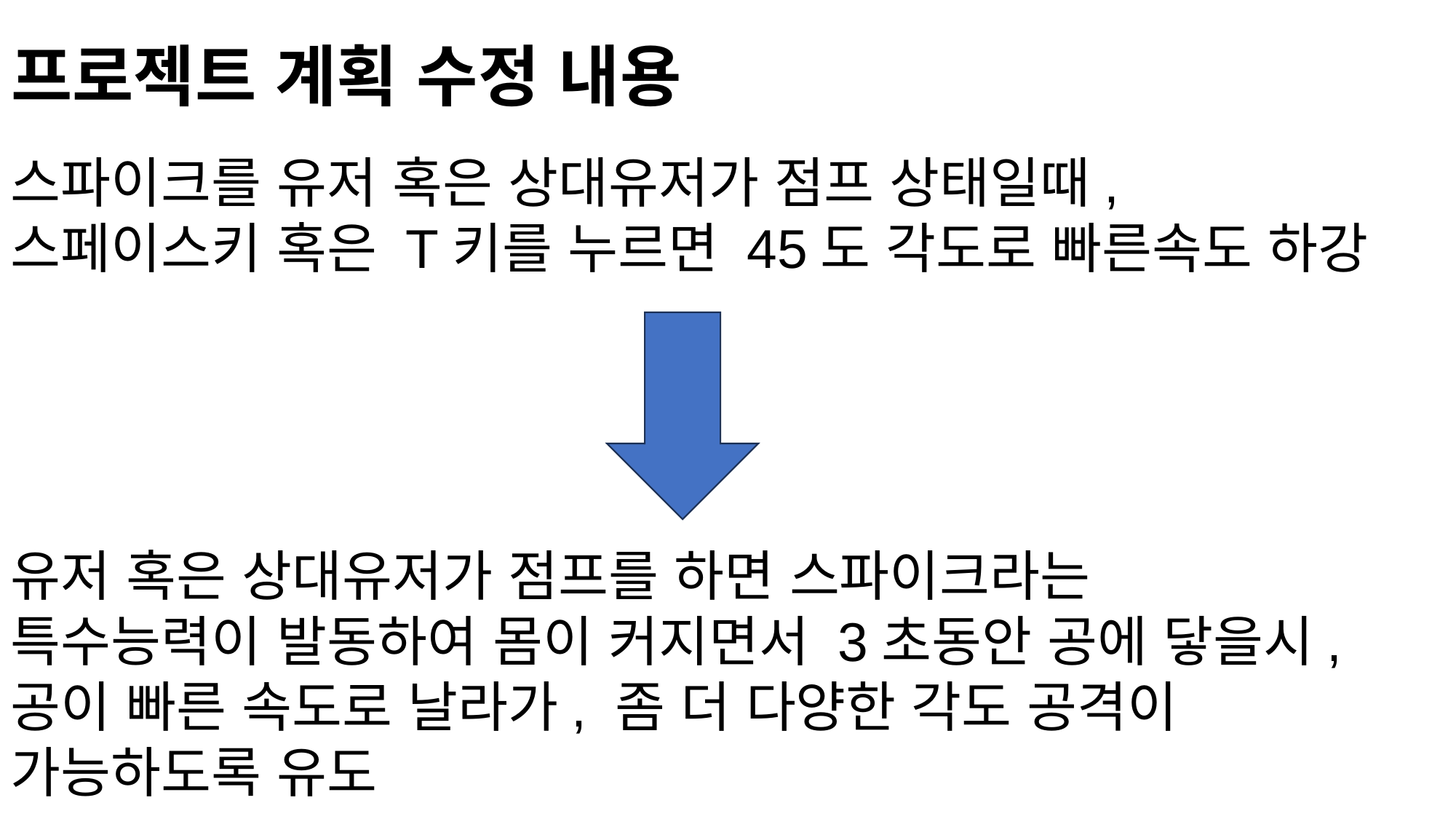

# 프로젝트 계획 수정 내용
스파이크를 유저 혹은 상대유저가 점프 상태일때,
스페이스키 혹은 T키를 누르면 45도 각도로 빠른속도 하강

유저 혹은 상대유저가 점프를 하면 스파이크라는
특수능력이 발동하여 몸이 커지면서 3초동안 공에 닿을시,
공이 빠른 속도로 날라가, 좀 더 다양한 각도 공격이
가능하도록 유도